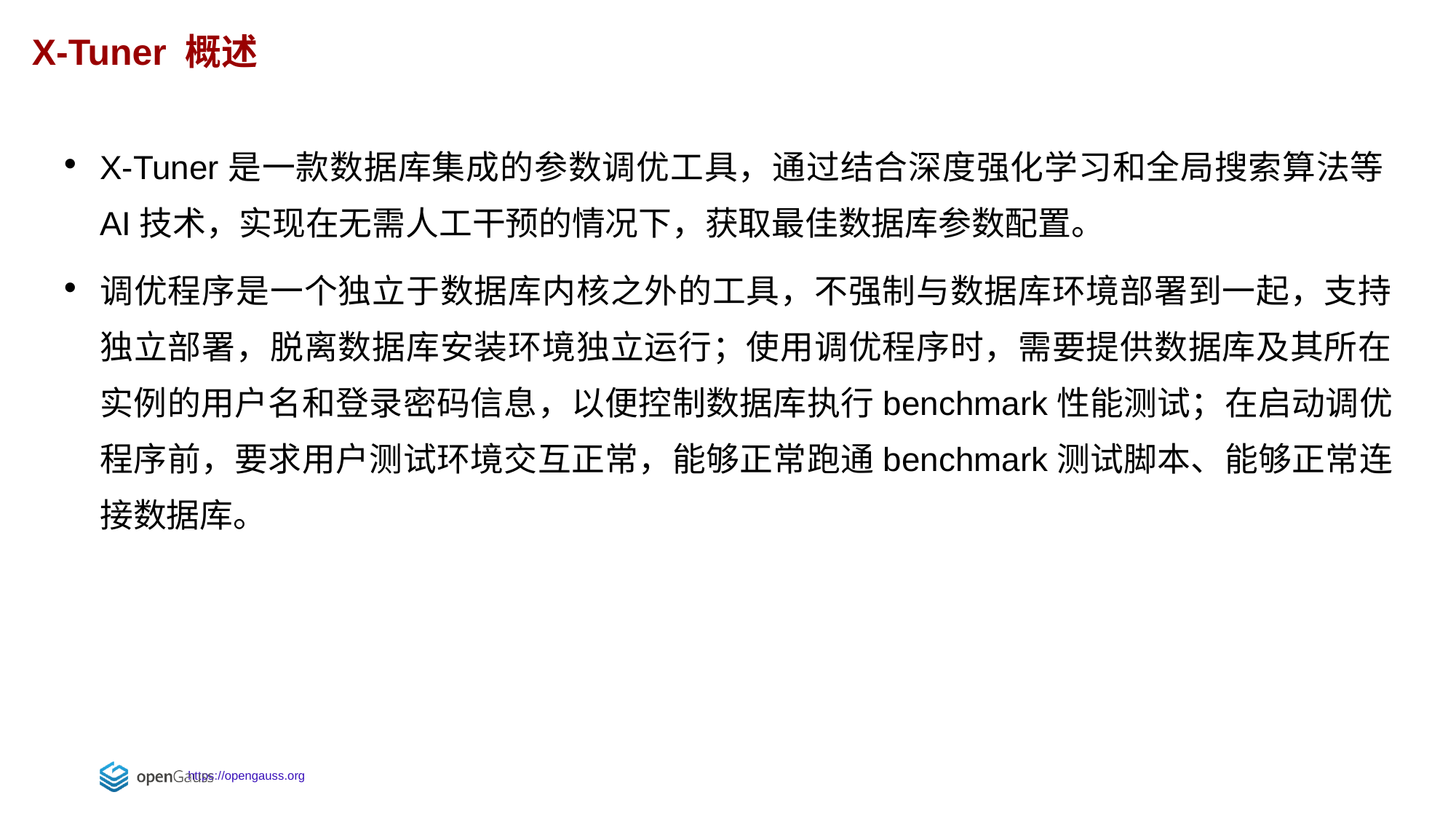

X-Tuner 概述
X-Tuner是一款数据库集成的参数调优工具，通过结合深度强化学习和全局搜索算法等AI技术，实现在无需人工干预的情况下，获取最佳数据库参数配置。
调优程序是一个独立于数据库内核之外的工具，不强制与数据库环境部署到一起，支持独立部署，脱离数据库安装环境独立运行；使用调优程序时，需要提供数据库及其所在实例的用户名和登录密码信息，以便控制数据库执行benchmark性能测试；在启动调优程序前，要求用户测试环境交互正常，能够正常跑通benchmark测试脚本、能够正常连接数据库。